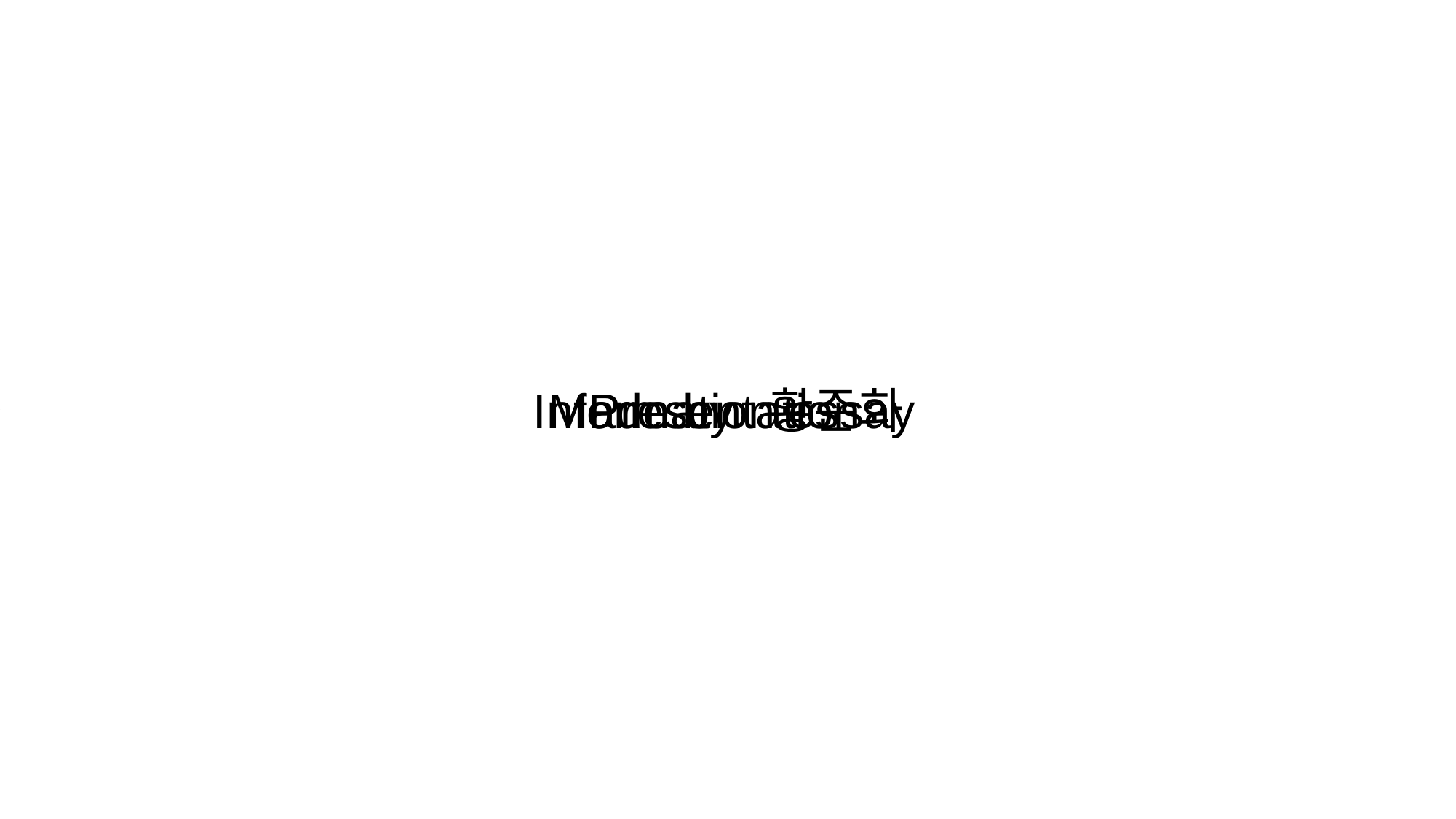

What are the most important job?
Made by. 황준화
Presentation
Information essay